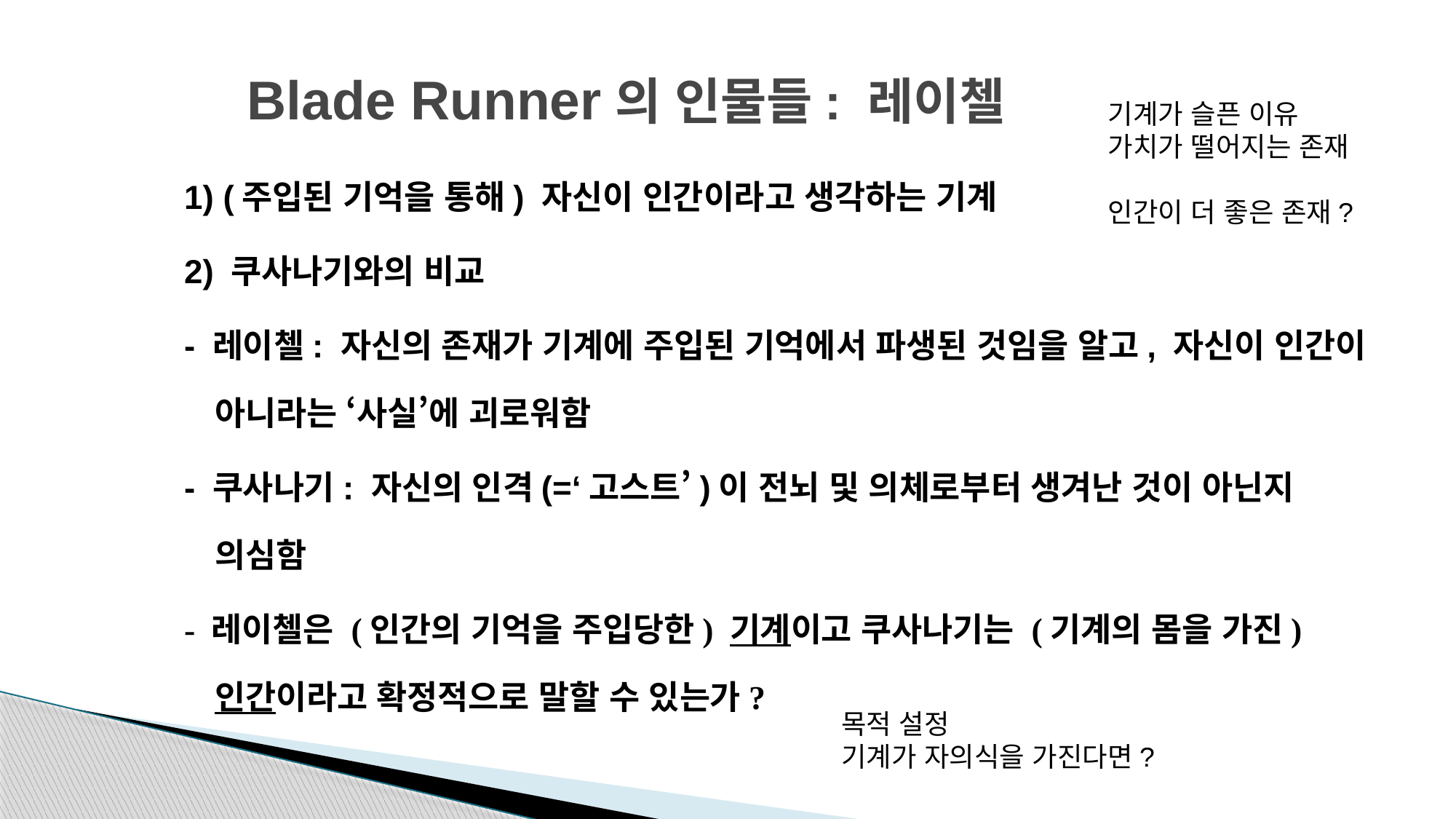

# Blade Runner의 인물들: 레이첼
기계가 슬픈 이유
가치가 떨어지는 존재

인간이 더 좋은 존재?

1) (주입된 기억을 통해) 자신이 인간이라고 생각하는 기계
2) 쿠사나기와의 비교
- 레이첼: 자신의 존재가 기계에 주입된 기억에서 파생된 것임을 알고, 자신이 인간이 아니라는 ‘사실’에 괴로워함
- 쿠사나기: 자신의 인격(=‘고스트’)이 전뇌 및 의체로부터 생겨난 것이 아닌지 의심함
- 레이첼은 (인간의 기억을 주입당한) 기계이고 쿠사나기는 (기계의 몸을 가진) 인간이라고 확정적으로 말할 수 있는가?

목적 설정
기계가 자의식을 가진다면?